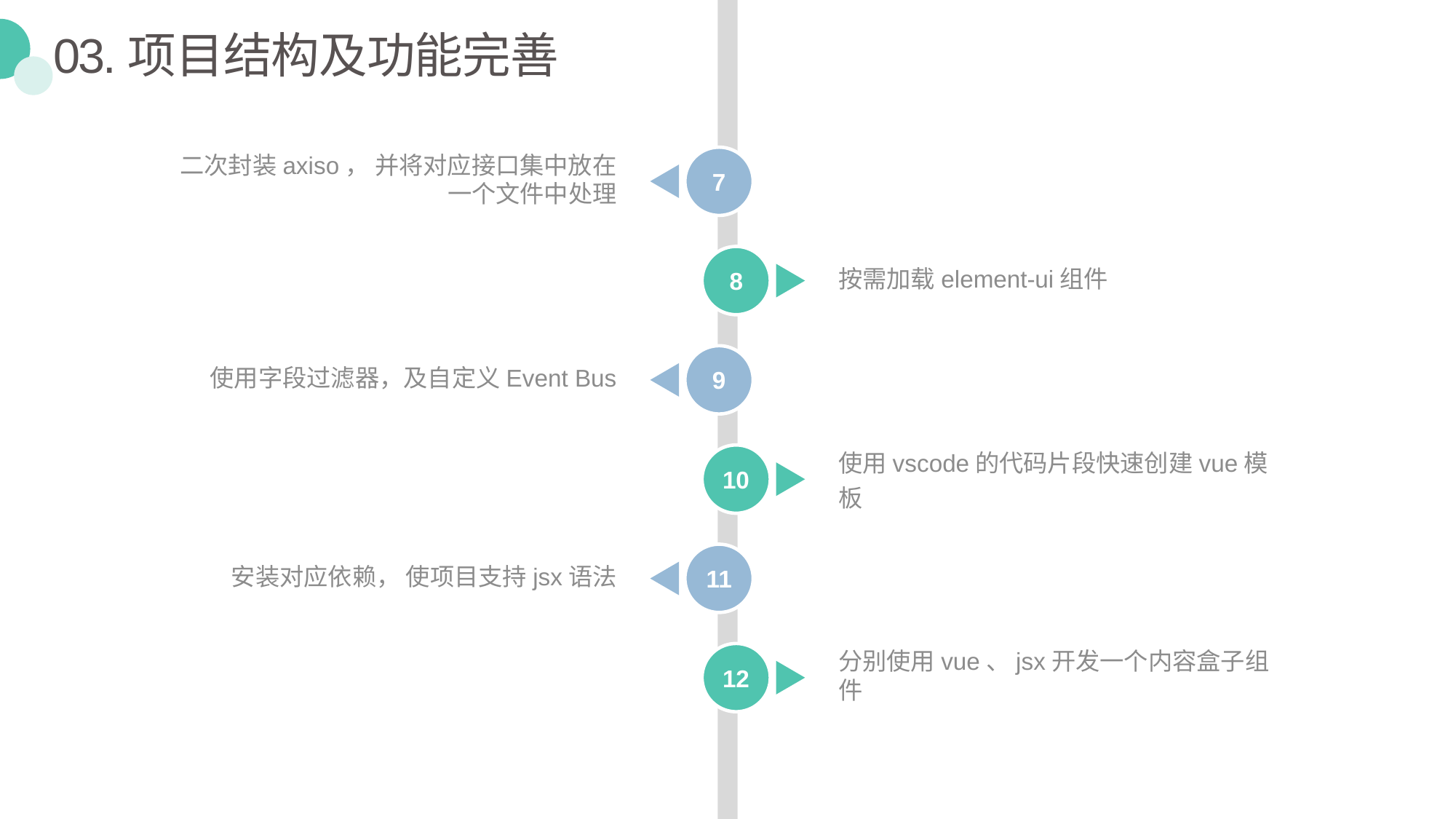

03.项目结构及功能完善
二次封装axiso， 并将对应接口集中放在一个文件中处理
7

按需加载element-ui组件
8

使用字段过滤器，及自定义Event Bus
9

使用vscode的代码片段快速创建vue模板
10

安装对应依赖， 使项目支持jsx语法
11

分别使用vue、jsx开发一个内容盒子组件
12